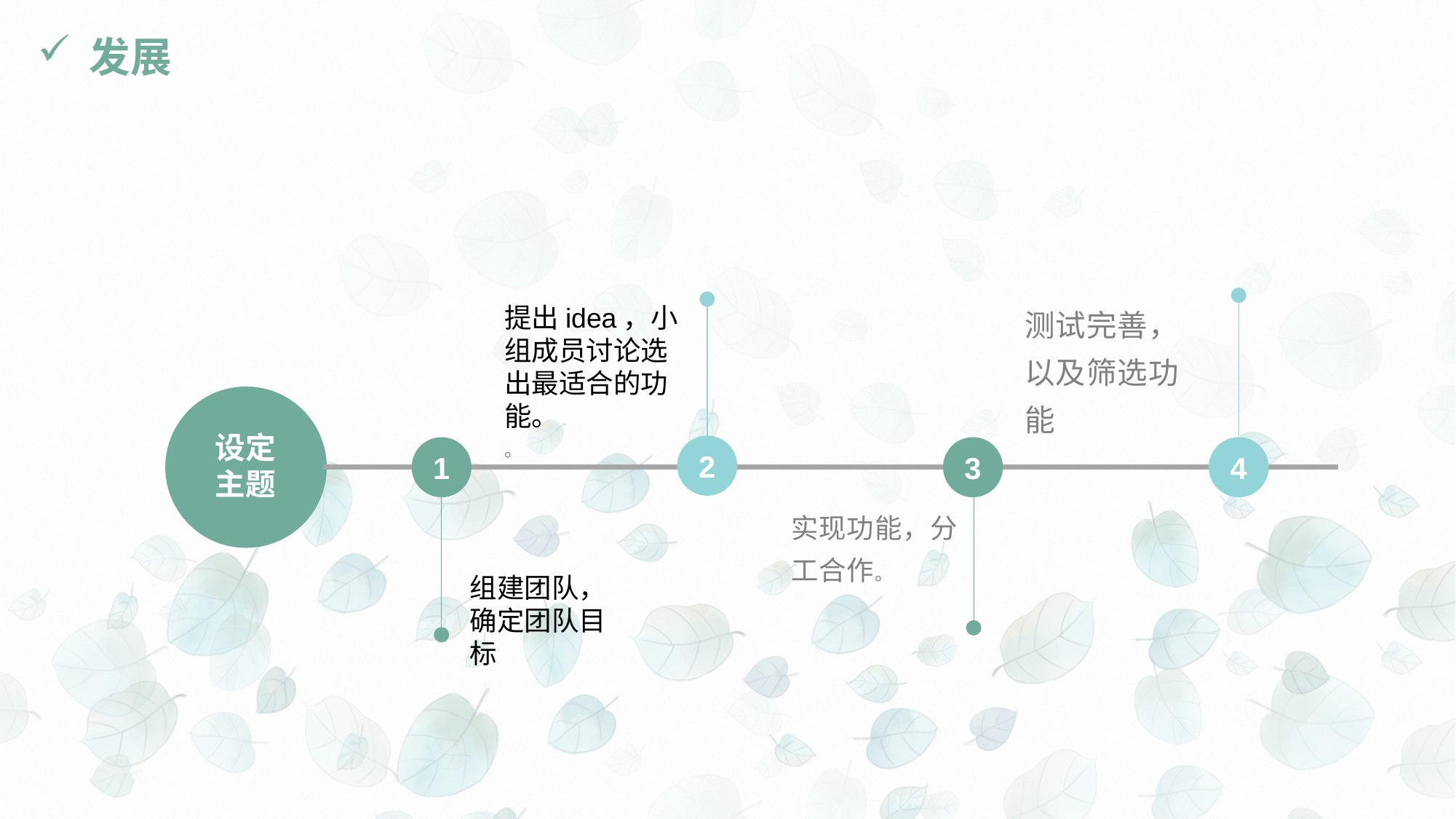

# 发展

4
测试完善，以及筛选功能

2
提出idea，小组成员讨论选出最适合的功能。
。

设定主题
3

1

实现功能，分工合作。
组建团队，确定团队目标